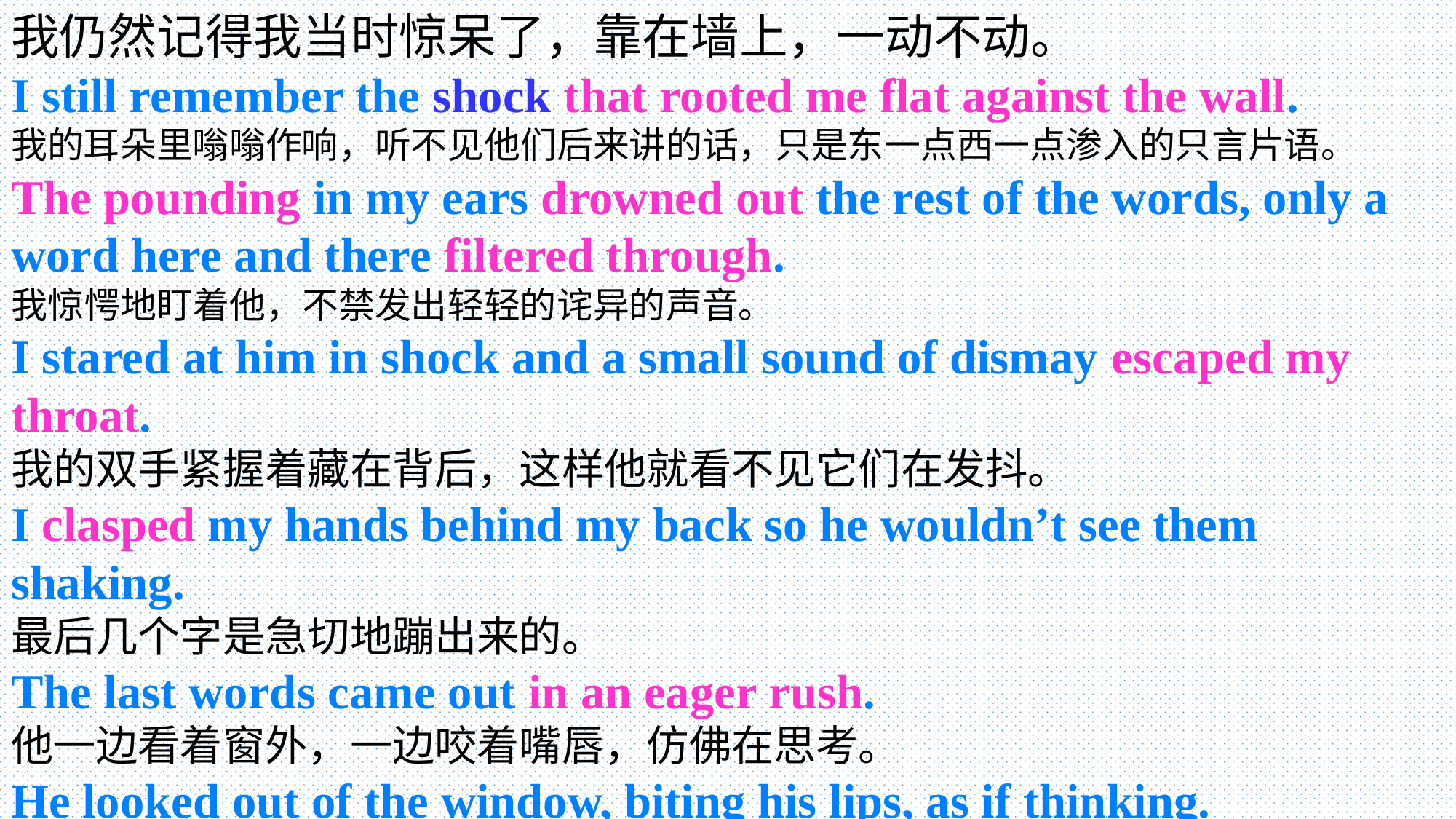

我仍然记得我当时惊呆了，靠在墙上，一动不动。
I still remember the shock that rooted me flat against the wall.
我的耳朵里嗡嗡作响，听不见他们后来讲的话，只是东一点西一点渗入的只言片语。
The pounding in my ears drowned out the rest of the words, only a word here and there filtered through.
我惊愕地盯着他，不禁发出轻轻的诧异的声音。
I stared at him in shock and a small sound of dismay escaped my throat.
我的双手紧握着藏在背后，这样他就看不见它们在发抖。
I clasped my hands behind my back so he wouldn’t see them shaking.
最后几个字是急切地蹦出来的。
The last words came out in an eager rush.
他一边看着窗外，一边咬着嘴唇，仿佛在思考。
He looked out of the window, biting his lips, as if thinking.